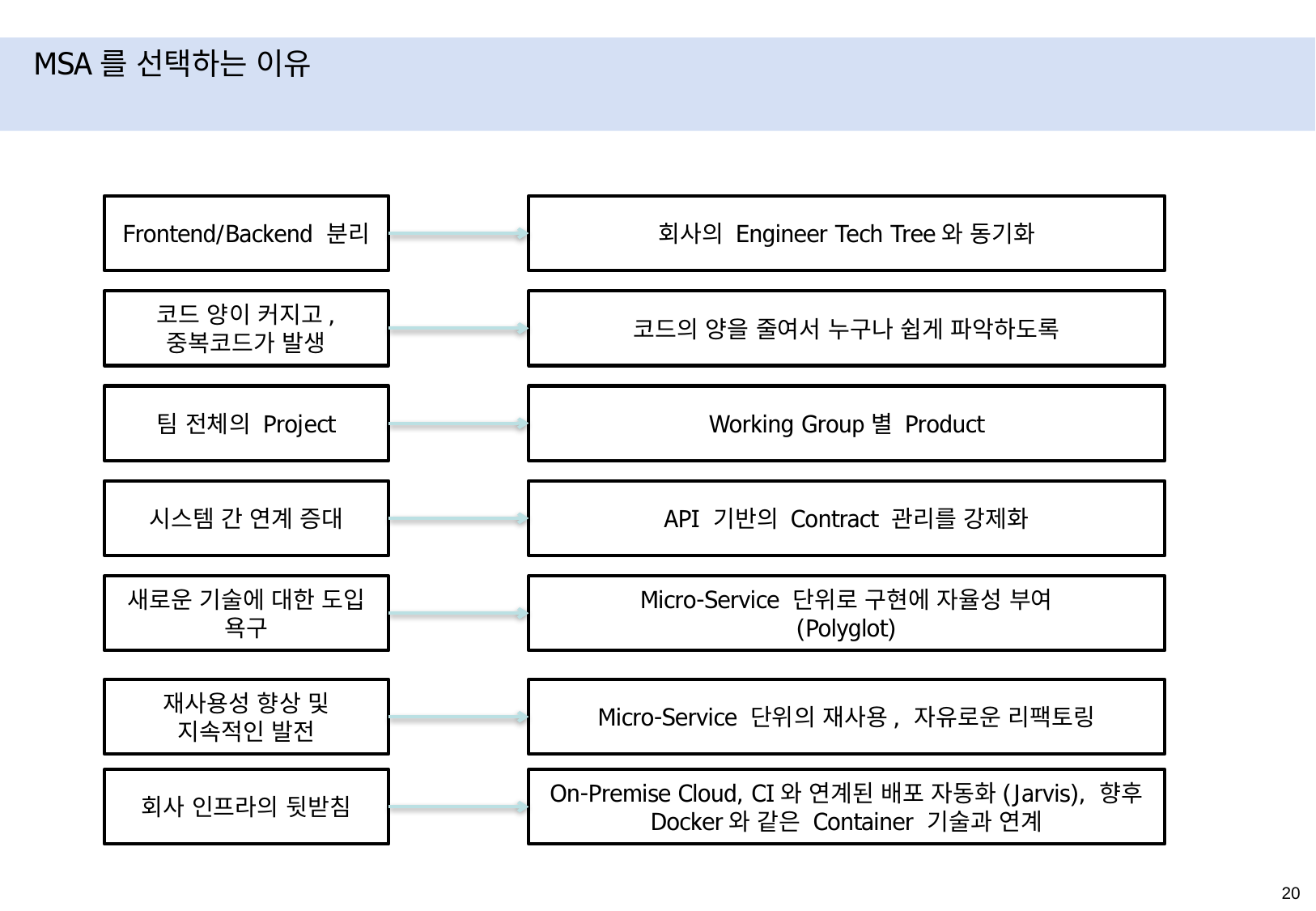

# MSA를 선택하는 이유
Frontend/Backend 분리
회사의 Engineer Tech Tree와 동기화
코드 양이 커지고, 중복코드가 발생
코드의 양을 줄여서 누구나 쉽게 파악하도록
팀 전체의 Project
Working Group별 Product
시스템 간 연계 증대
API 기반의 Contract 관리를 강제화
새로운 기술에 대한 도입 욕구
Micro-Service 단위로 구현에 자율성 부여
(Polyglot)
재사용성 향상 및 지속적인 발전
Micro-Service 단위의 재사용, 자유로운 리팩토링
회사 인프라의 뒷받침
On-Premise Cloud, CI와 연계된 배포 자동화(Jarvis), 향후 Docker와 같은 Container 기술과 연계